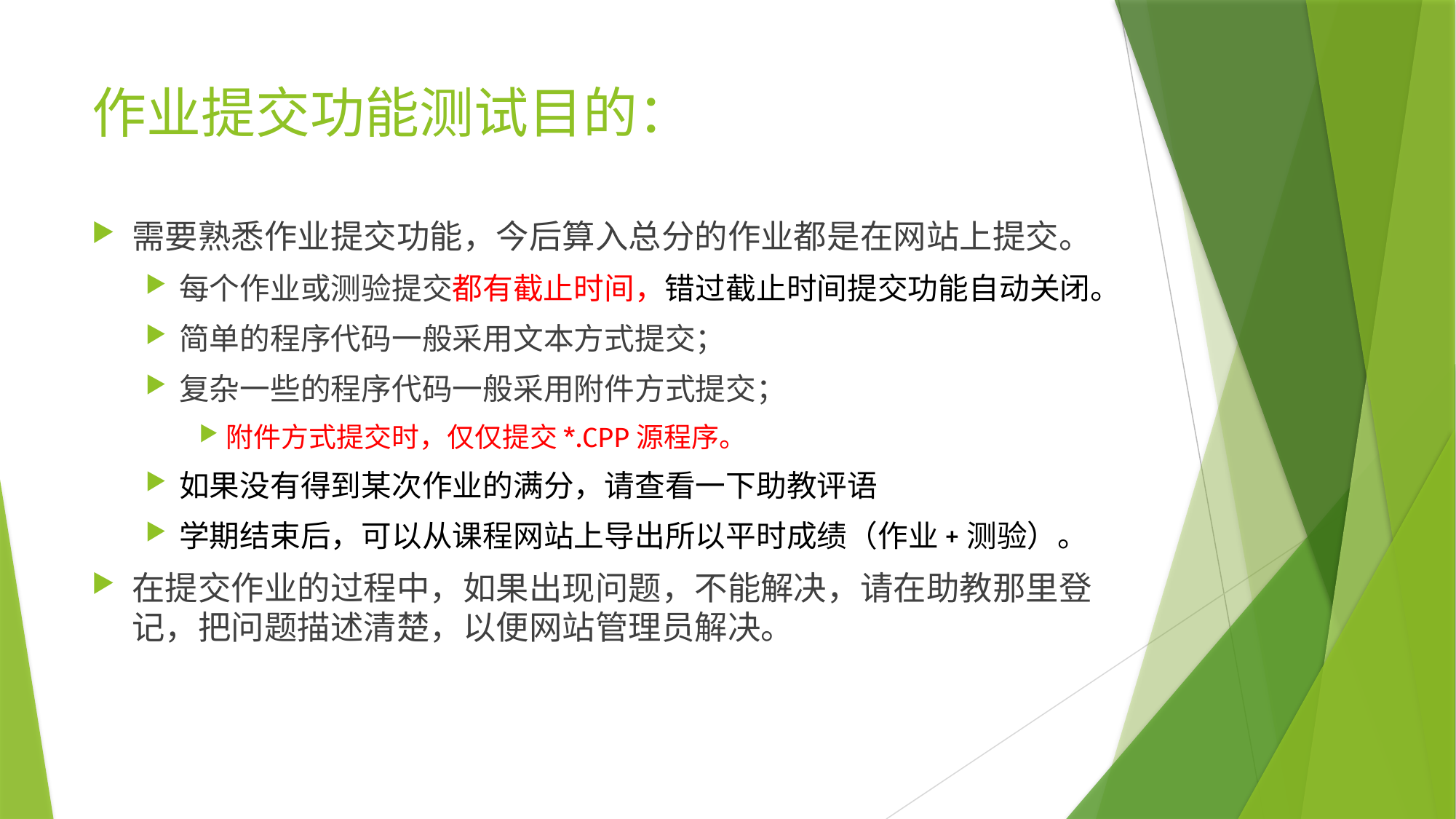

# 作业提交功能测试目的：
需要熟悉作业提交功能，今后算入总分的作业都是在网站上提交。
每个作业或测验提交都有截止时间，错过截止时间提交功能自动关闭。
简单的程序代码一般采用文本方式提交；
复杂一些的程序代码一般采用附件方式提交；
附件方式提交时，仅仅提交*.CPP源程序。
如果没有得到某次作业的满分，请查看一下助教评语
学期结束后，可以从课程网站上导出所以平时成绩（作业+测验）。
在提交作业的过程中，如果出现问题，不能解决，请在助教那里登记，把问题描述清楚，以便网站管理员解决。